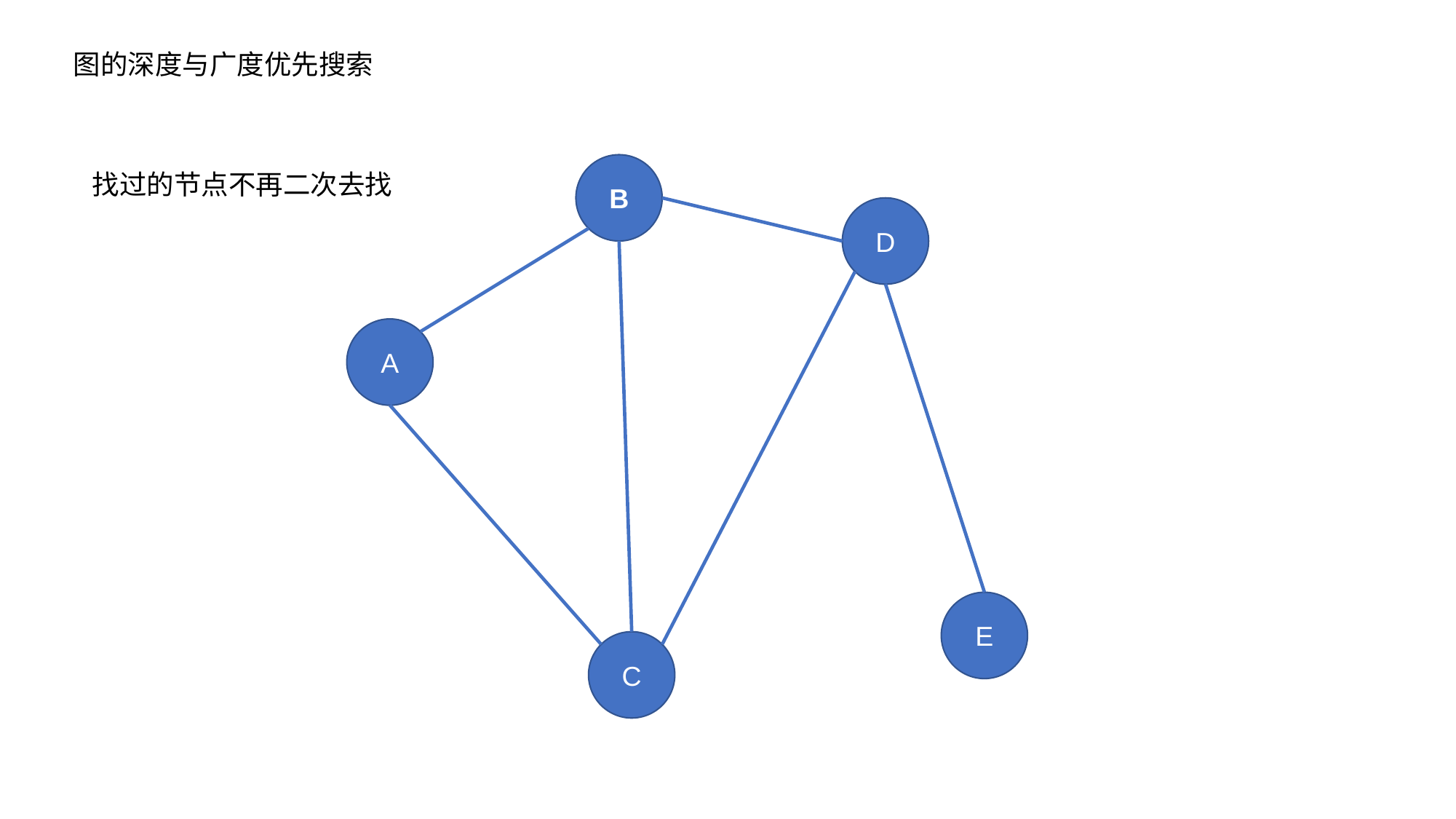

图的深度与广度优先搜索
B
找过的节点不再二次去找
D
A
E
C